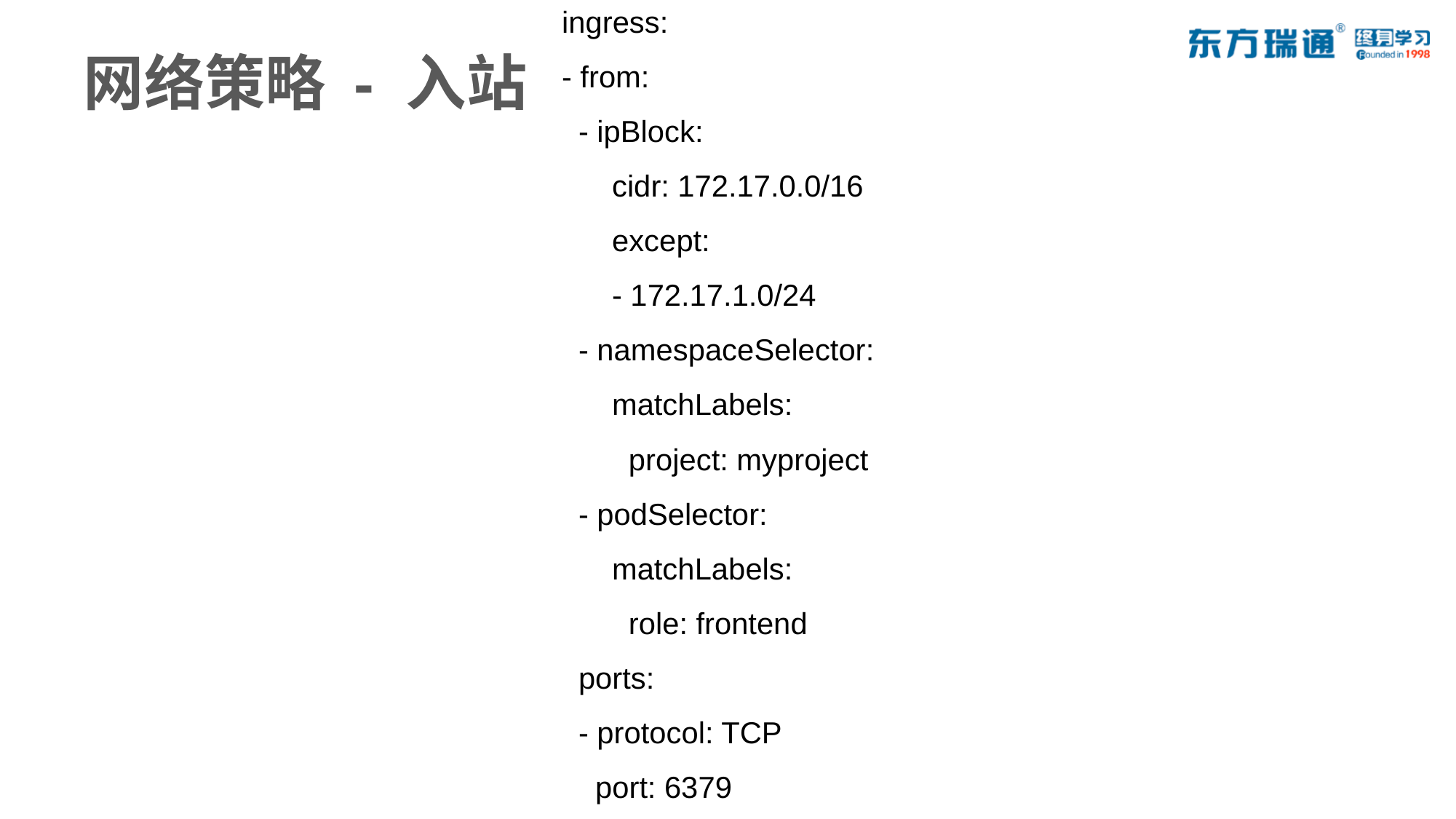

ingress:
  - from:
    - ipBlock:
        cidr: 172.17.0.0/16
        except:
        - 172.17.1.0/24
    - namespaceSelector:
        matchLabels:
          project: myproject
    - podSelector:
        matchLabels:
          role: frontend
    ports:
    - protocol: TCP
      port: 6379
# 网络策略 - 入站